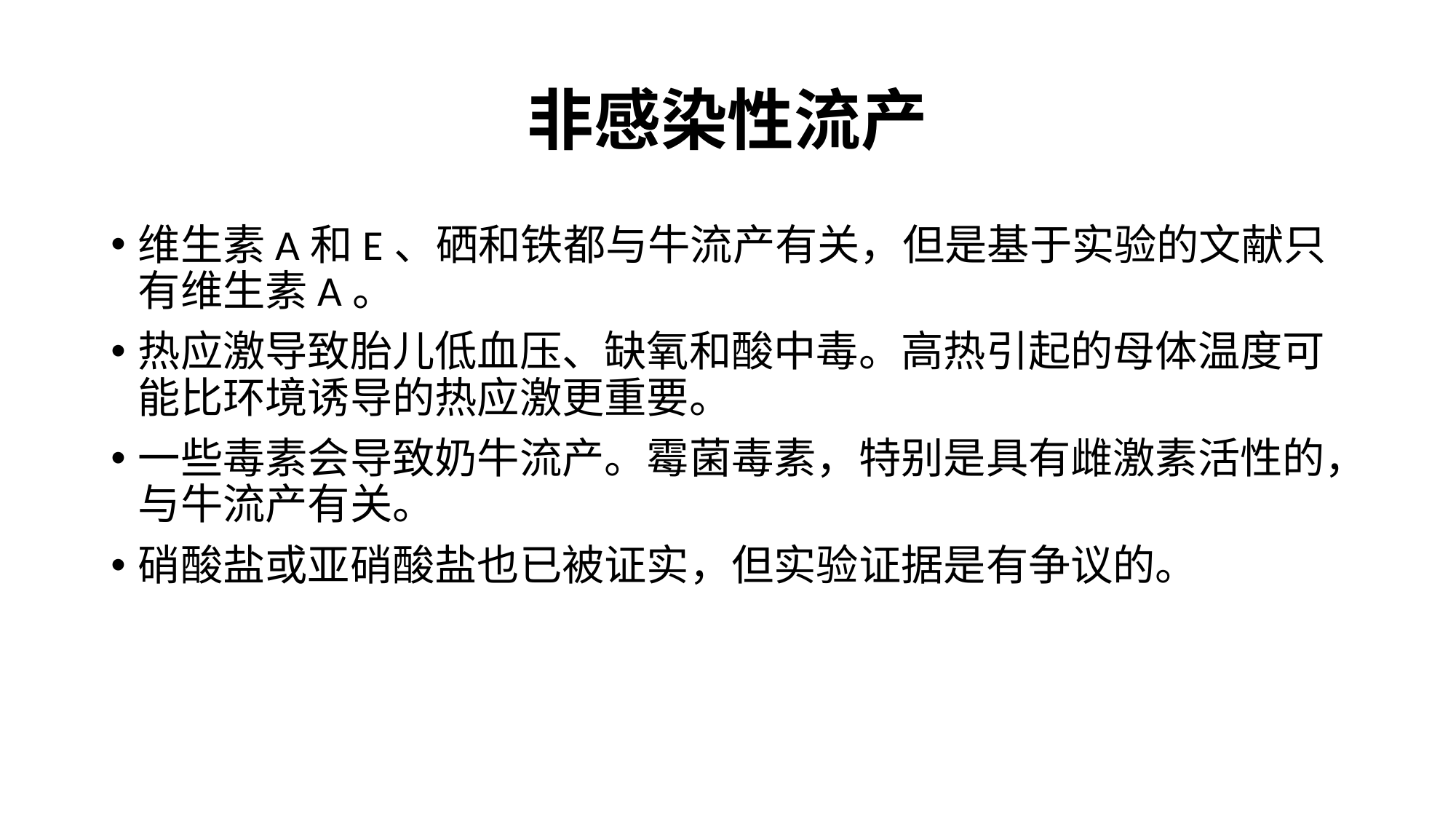

# 非感染性流产
维生素A和E、硒和铁都与牛流产有关，但是基于实验的文献只有维生素A。
热应激导致胎儿低血压、缺氧和酸中毒。高热引起的母体温度可能比环境诱导的热应激更重要。
一些毒素会导致奶牛流产。霉菌毒素，特别是具有雌激素活性的，与牛流产有关。
硝酸盐或亚硝酸盐也已被证实，但实验证据是有争议的。